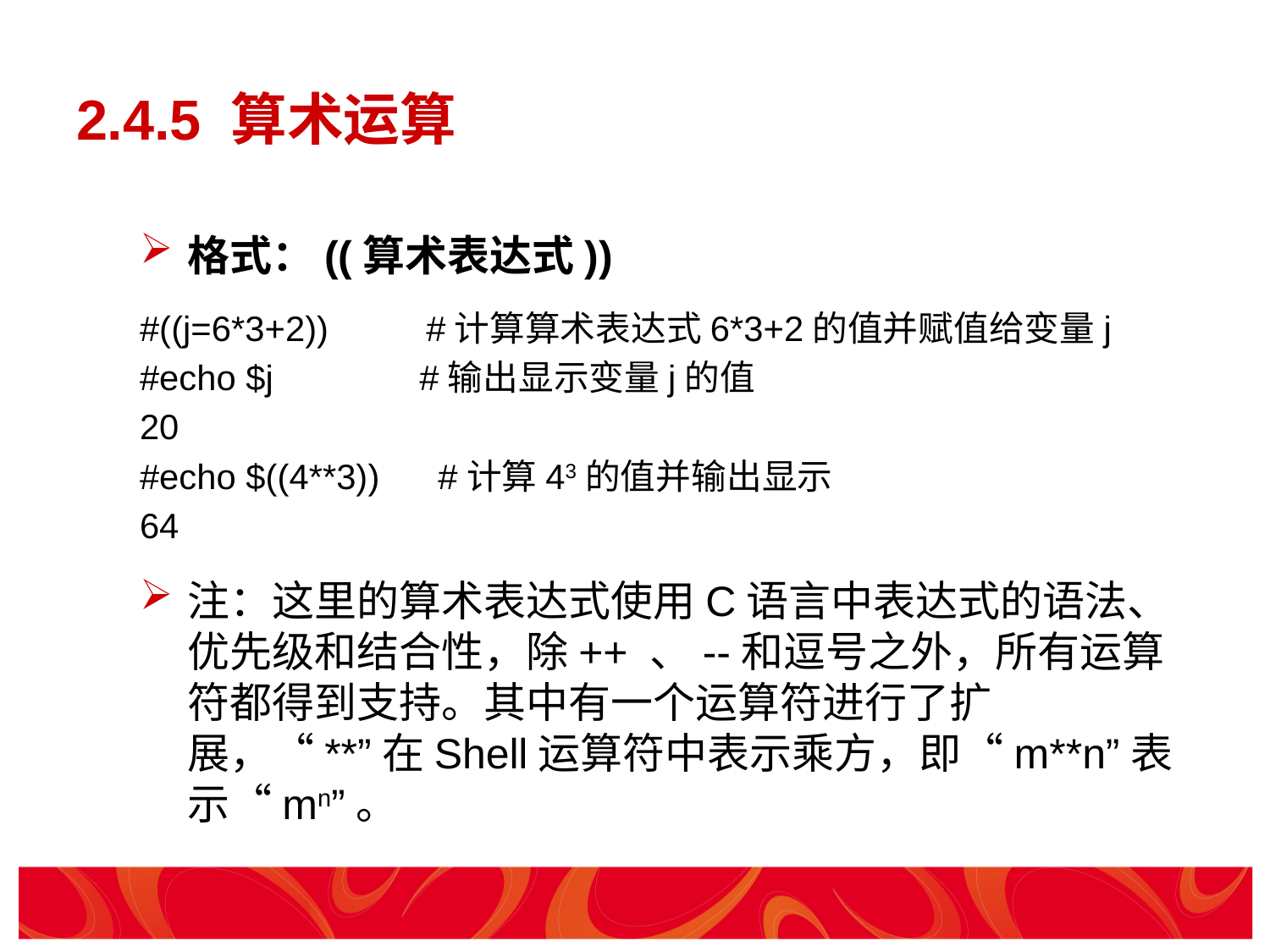

# 2.4.5 算术运算
格式：((算术表达式))

#((j=6*3+2))          #计算算术表达式6*3+2的值并赋值给变量j
#echo $j               #输出显示变量j的值
20
#echo $((4**3))      #计算43的值并输出显示
64

注：这里的算术表达式使用C语言中表达式的语法、优先级和结合性，除++ 、--和逗号之外，所有运算符都得到支持。其中有一个运算符进行了扩展，“**”在Shell运算符中表示乘方，即“m**n”表示“mn”。